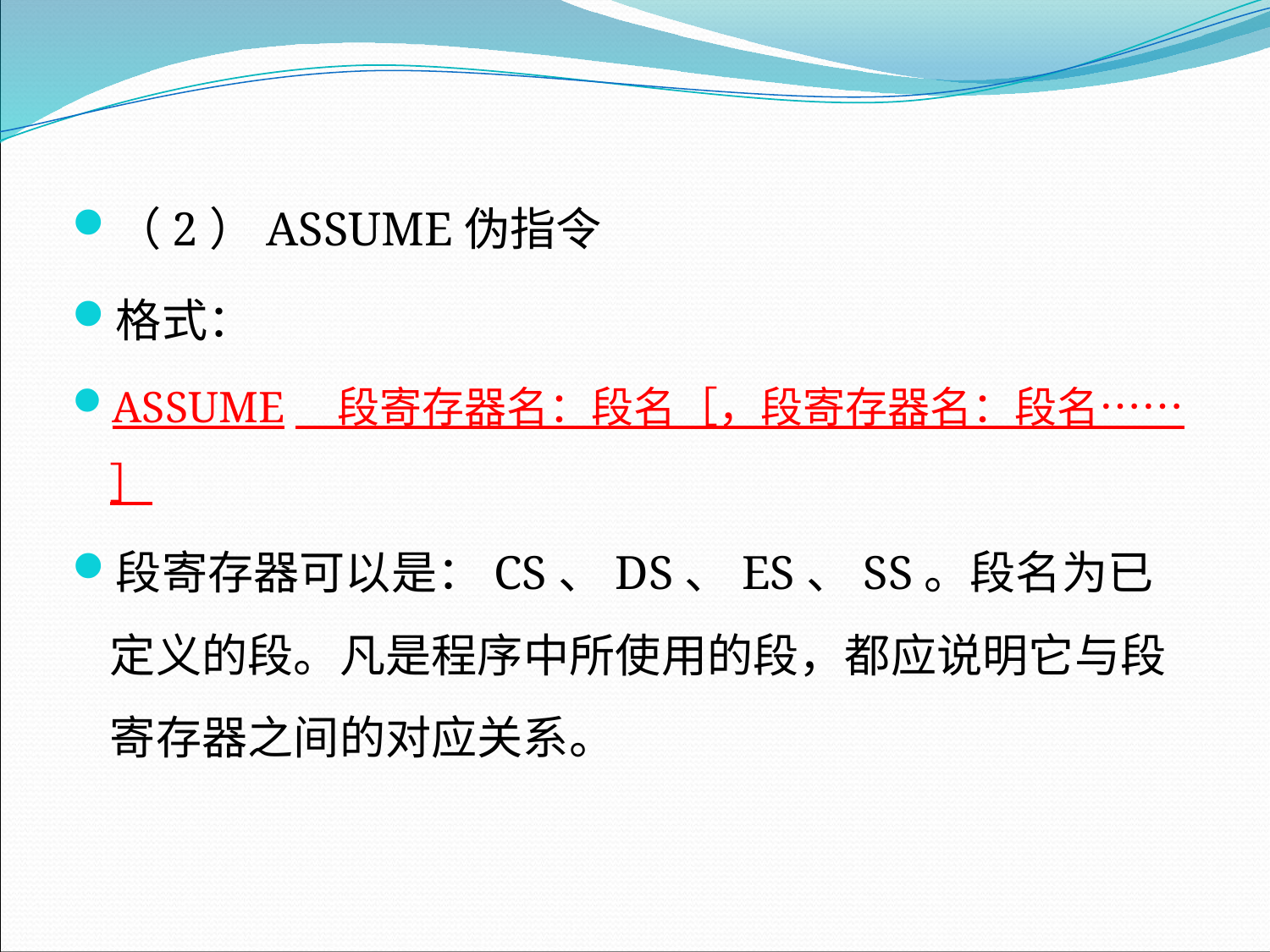

（2）ASSUME伪指令
格式：
ASSUME　段寄存器名：段名［，段寄存器名：段名⋯⋯］
段寄存器可以是：CS、DS、ES、SS。段名为已定义的段。凡是程序中所使用的段，都应说明它与段寄存器之间的对应关系。